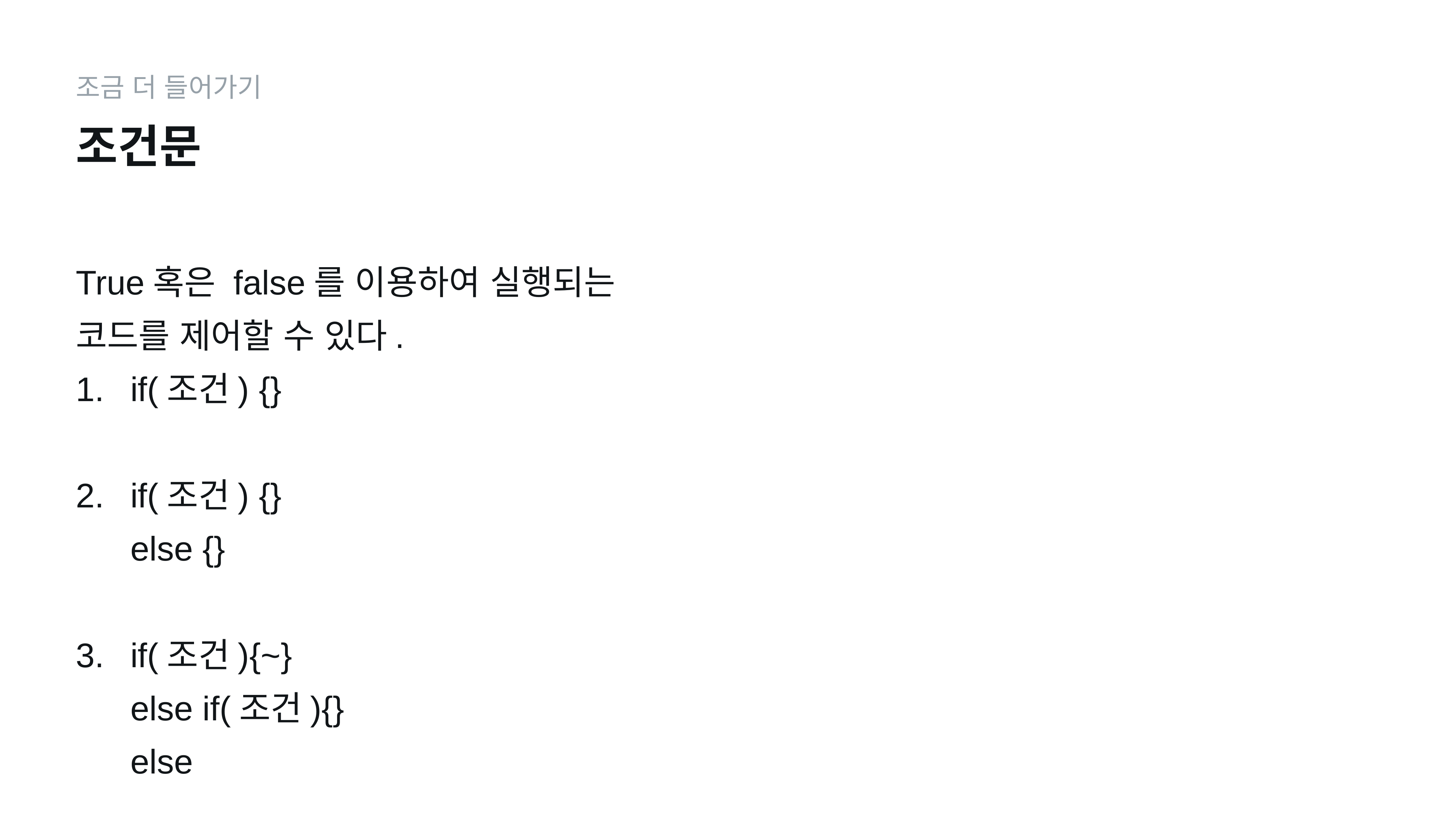

조금 더 들어가기
조건문
True혹은 false를 이용하여 실행되는 코드를 제어할 수 있다.
if(조건) {}

if(조건) {}
else {}

if(조건){~}
else if(조건){}
else